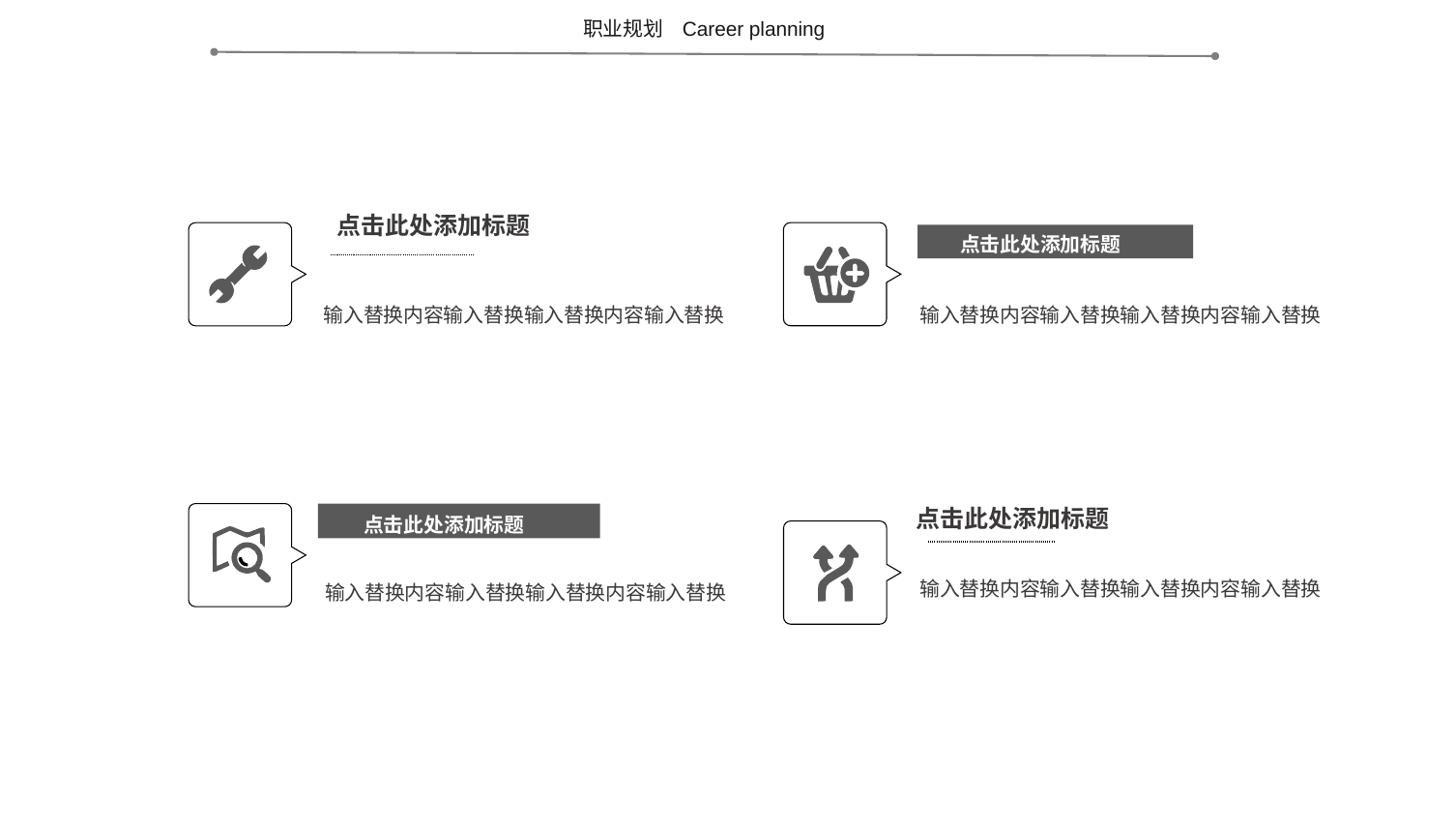

职业规划
Career planning
点击此处添加标题
点击此处添加标题

输入替换内容输入替换输入替换内容输入替换
输入替换内容输入替换输入替换内容输入替换

点击此处添加标题
点击此处添加标题

输入替换内容输入替换输入替换内容输入替换
输入替换内容输入替换输入替换内容输入替换